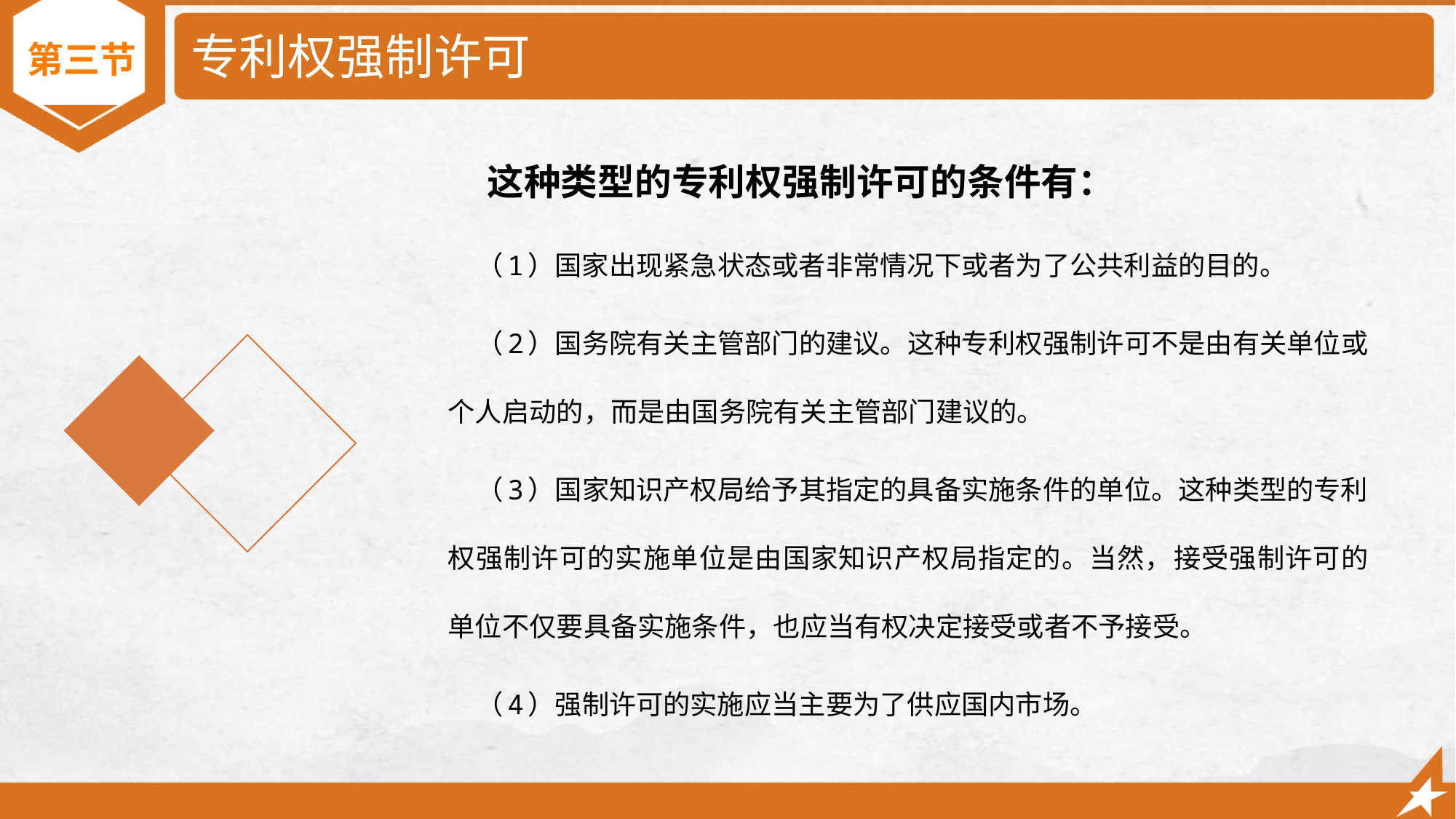

# 专利权强制许可
第三节
    这种类型的专利权强制许可的条件有：
    （1）国家出现紧急状态或者非常情况下或者为了公共利益的目的。
    （2）国务院有关主管部门的建议。这种专利权强制许可不是由有关单位或个人启动的，而是由国务院有关主管部门建议的。
    （3）国家知识产权局给予其指定的具备实施条件的单位。这种类型的专利权强制许可的实施单位是由国家知识产权局指定的。当然，接受强制许可的单位不仅要具备实施条件，也应当有权决定接受或者不予接受。
    （4）强制许可的实施应当主要为了供应国内市场。